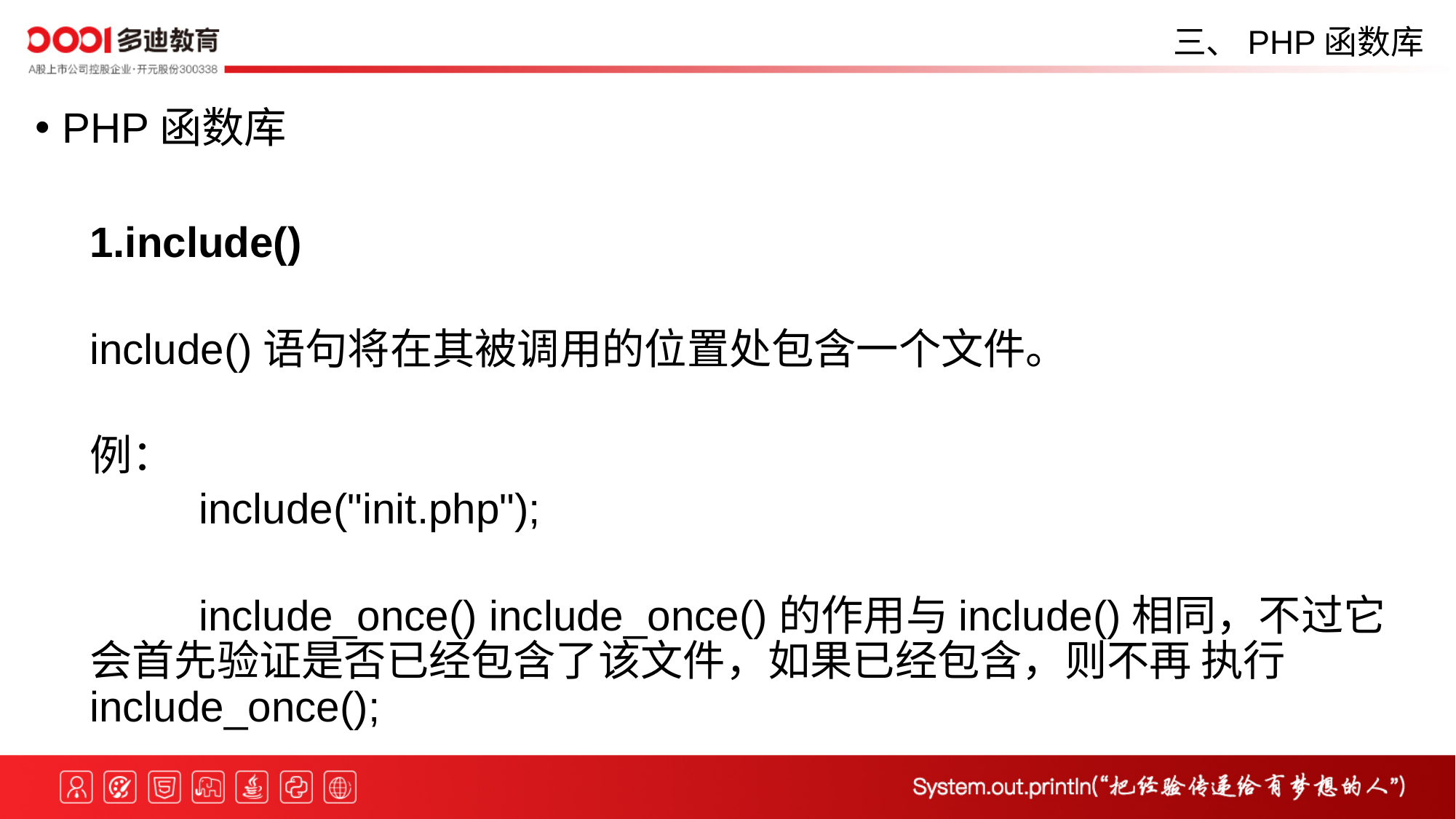

三、PHP函数库
PHP函数库

1.include()

include()语句将在其被调用的位置处包含一个文件。

例：
 	include("init.php");

	include_once() include_once()的作用与include()相同，不过它会首先验证是否已经包含了该文件，如果已经包含，则不再 执行include_once();